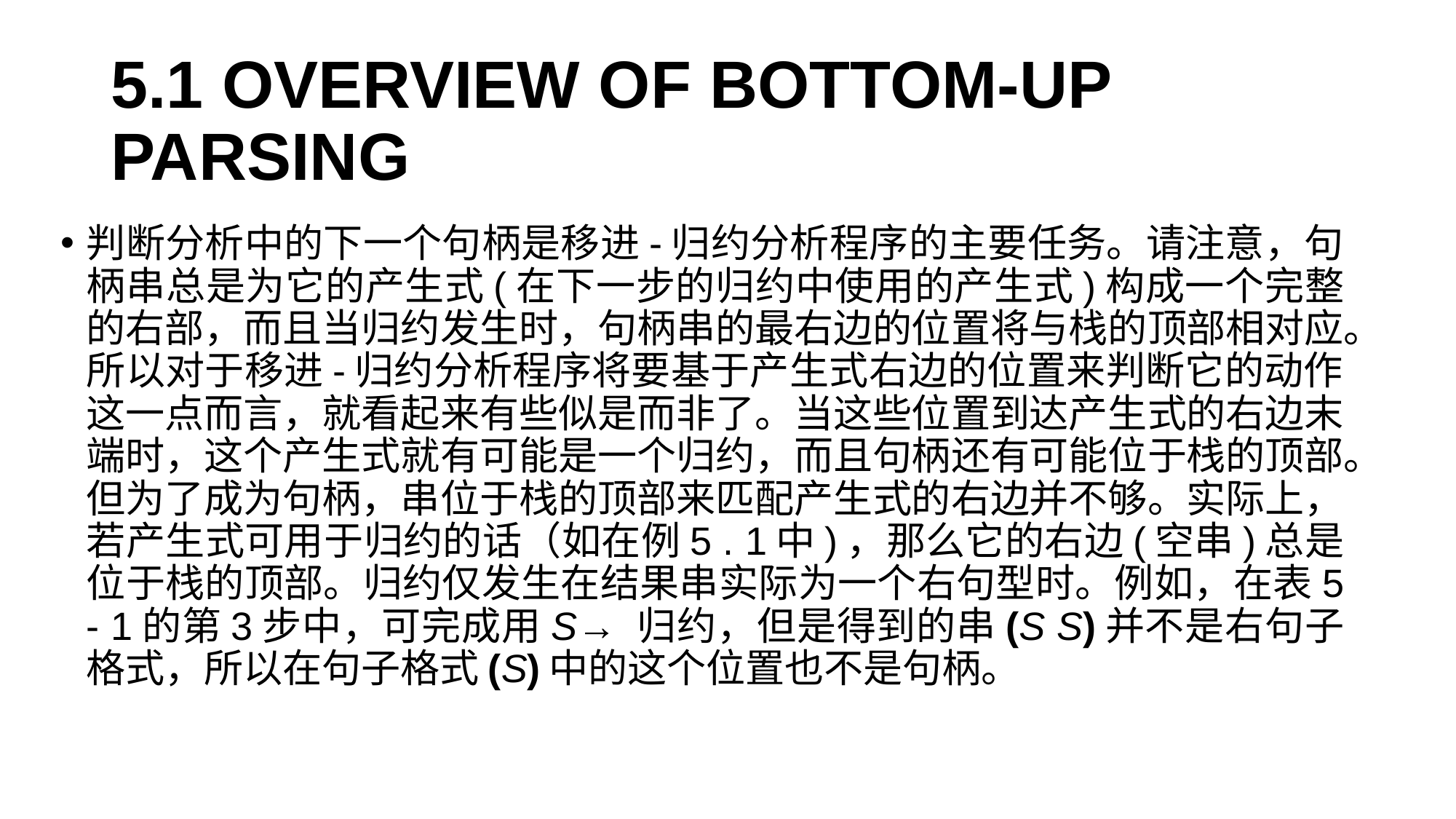

# 5.1 OVERVIEW OF BOTTOM-UP PARSING
判断分析中的下一个句柄是移进-归约分析程序的主要任务。请注意，句柄串总是为它的产生式(在下一步的归约中使用的产生式)构成一个完整的右部，而且当归约发生时，句柄串的最右边的位置将与栈的顶部相对应。所以对于移进-归约分析程序将要基于产生式右边的位置来判断它的动作这一点而言，就看起来有些似是而非了。当这些位置到达产生式的右边末端时，这个产生式就有可能是一个归约，而且句柄还有可能位于栈的顶部。但为了成为句柄，串位于栈的顶部来匹配产生式的右边并不够。实际上，若产生式可用于归约的话（如在例5 . 1中)，那么它的右边(空串)总是位于栈的顶部。归约仅发生在结果串实际为一个右句型时。例如，在表5 - 1的第3步中，可完成用S→ 归约，但是得到的串(S S)并不是右句子格式，所以在句子格式(S)中的这个位置也不是句柄。